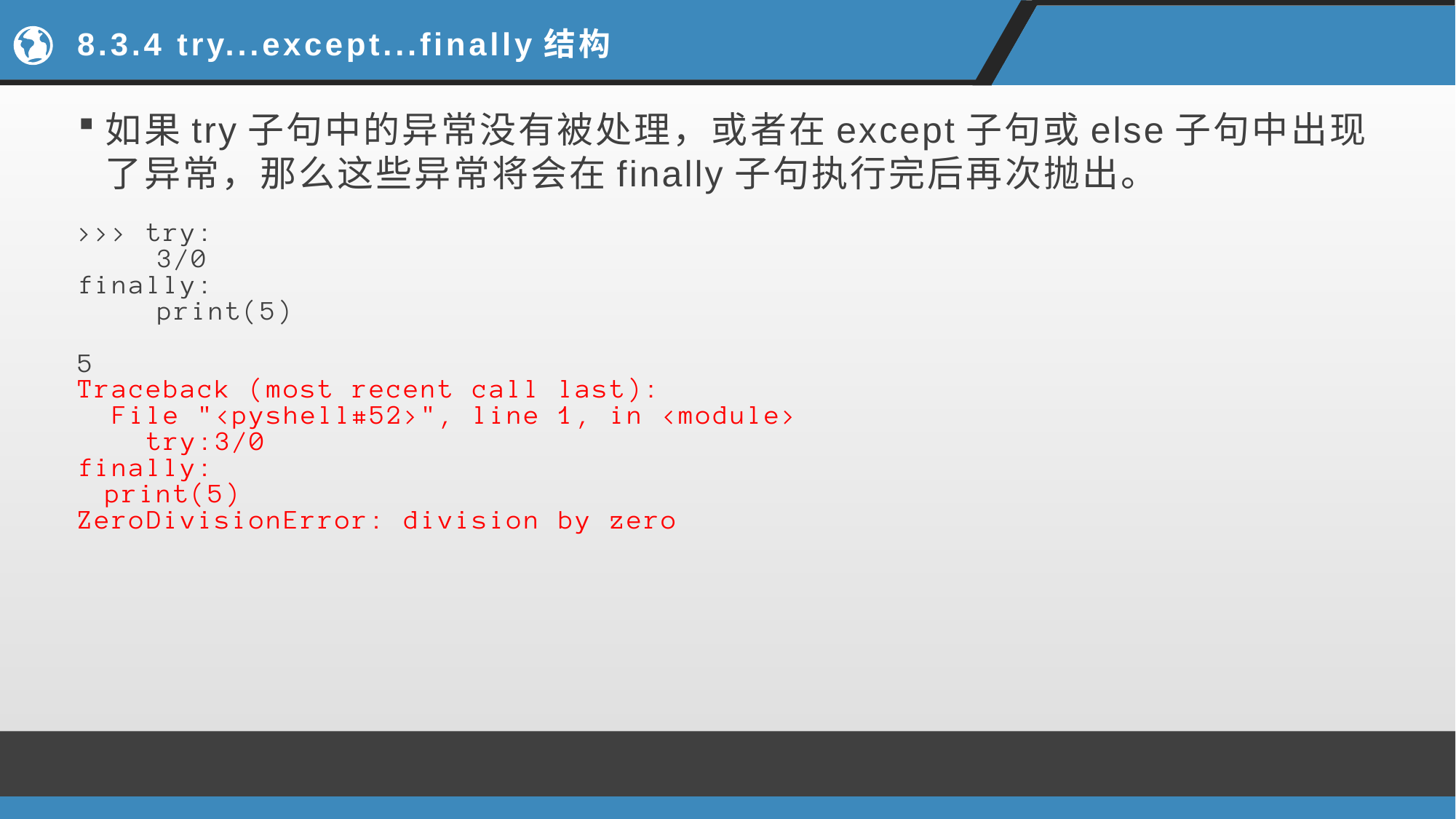

# 8.3.4 try...except...finally结构

如果try子句中的异常没有被处理，或者在except子句或else子句中出现了异常，那么这些异常将会在finally子句执行完后再次抛出。

>>> try:
        3/0
finally:
        print(5)

5
Traceback (most recent call last):
  File "<pyshell#52>", line 1, in <module>
    try:3/0
finally:
	print(5)
ZeroDivisionError: division by zero